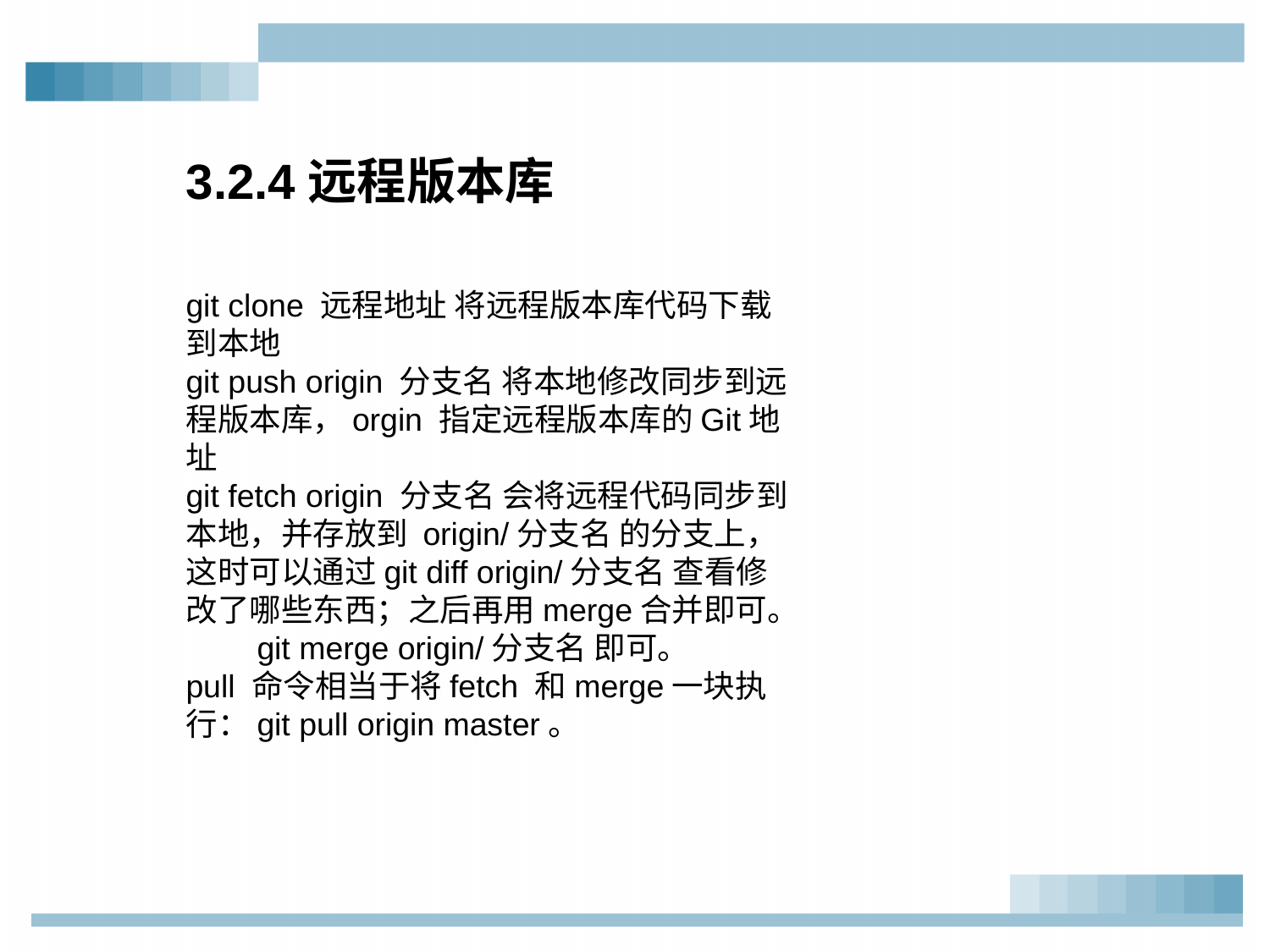

3.2.4远程版本库

git clone 远程地址 将远程版本库代码下载到本地
git push origin 分支名 将本地修改同步到远程版本库，orgin 指定远程版本库的Git地址
git fetch origin 分支名 会将远程代码同步到本地，并存放到 origin/分支名 的分支上，这时可以通过git diff origin/分支名 查看修改了哪些东西；之后再用merge合并即可。　　git merge origin/分支名 即可。
pull 命令相当于将fetch 和merge一块执行：git pull origin master。